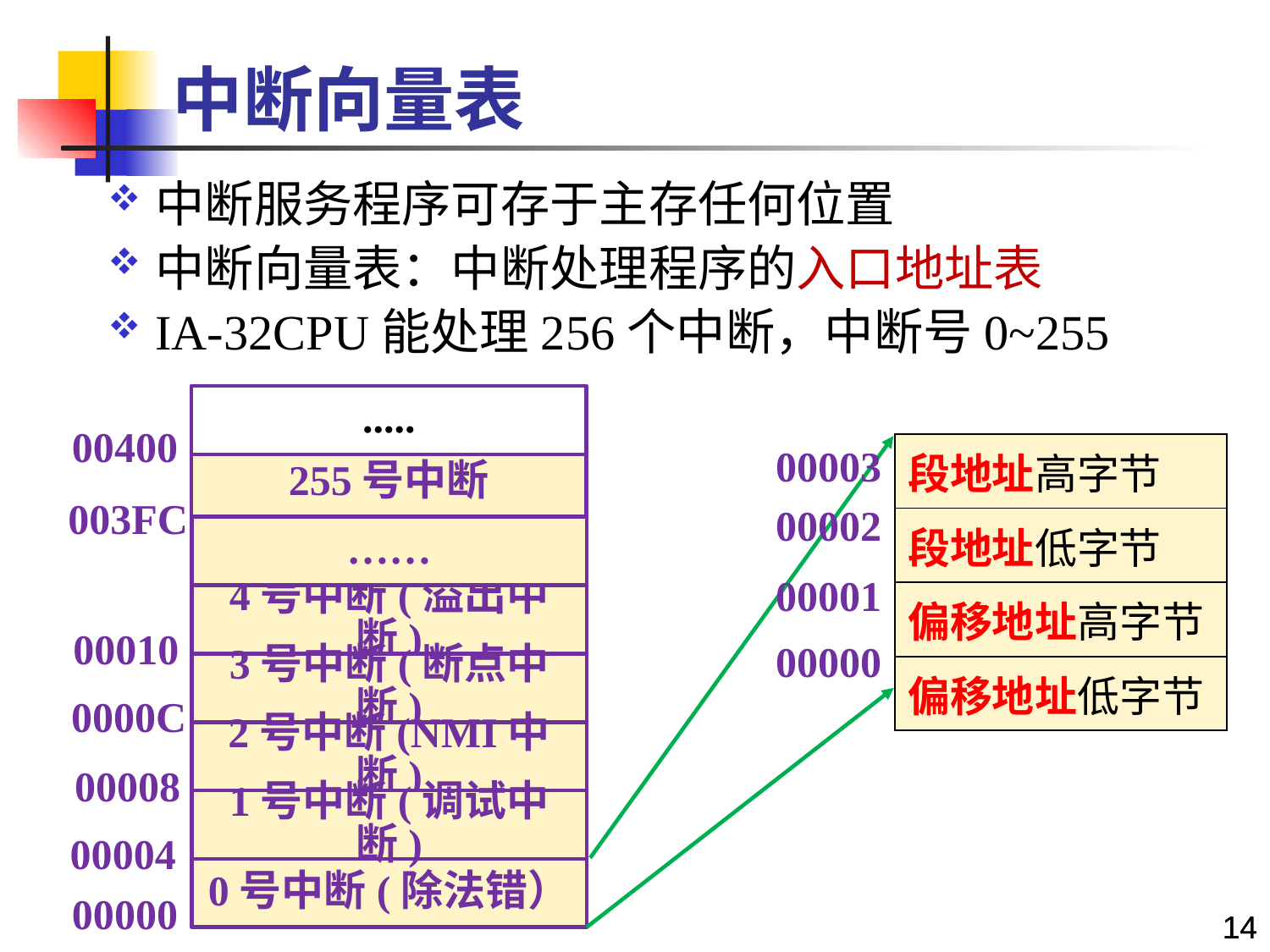

# 中断向量表
中断服务程序可存于主存任何位置
中断向量表：中断处理程序的入口地址表
IA-32CPU能处理256个中断，中断号0~255

.....
255号中断
……
4号中断(溢出中断)
3号中断(断点中断)
2号中断(NMI中断)
1号中断(调试中断)
0号中断(除法错）
00400
003FC
00010
0000C
00008
00004
00000
00003
00002
00001
00000
| 段地址高字节 |
| --- |
| 段地址低字节 |
| 偏移地址高字节 |
| 偏移地址低字节 |